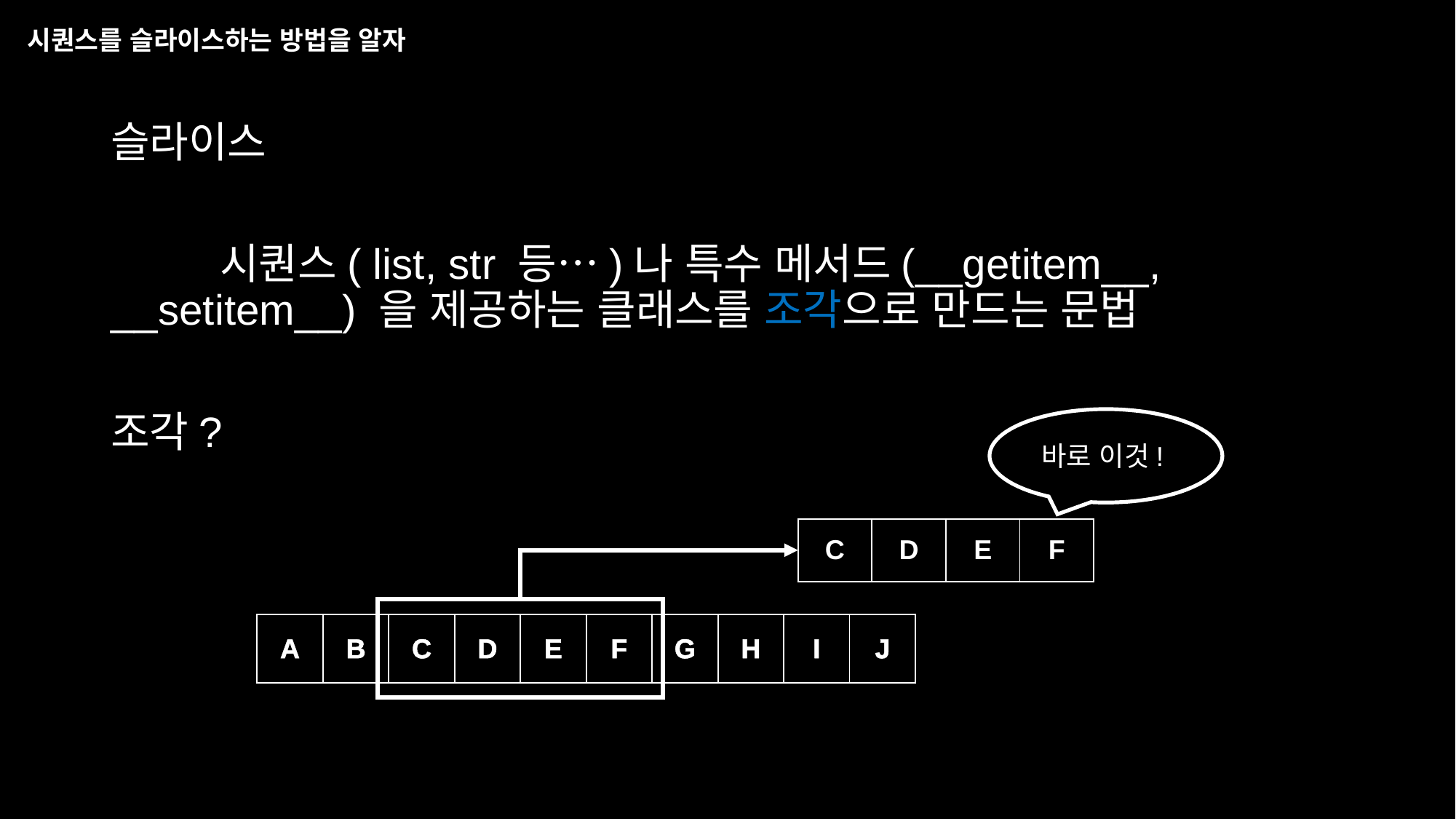

# 시퀀스를 슬라이스하는 방법을 알자
슬라이스

	시퀀스( list, str 등…)나 특수 메서드(__getitem__, 	__setitem__) 을 제공하는 클래스를 조각으로 만드는 문법

조각?

바로 이것!
| C | D | E | F |
| --- | --- | --- | --- |

| A | B | C | D | E | F | G | H | I | J |
| --- | --- | --- | --- | --- | --- | --- | --- | --- | --- |